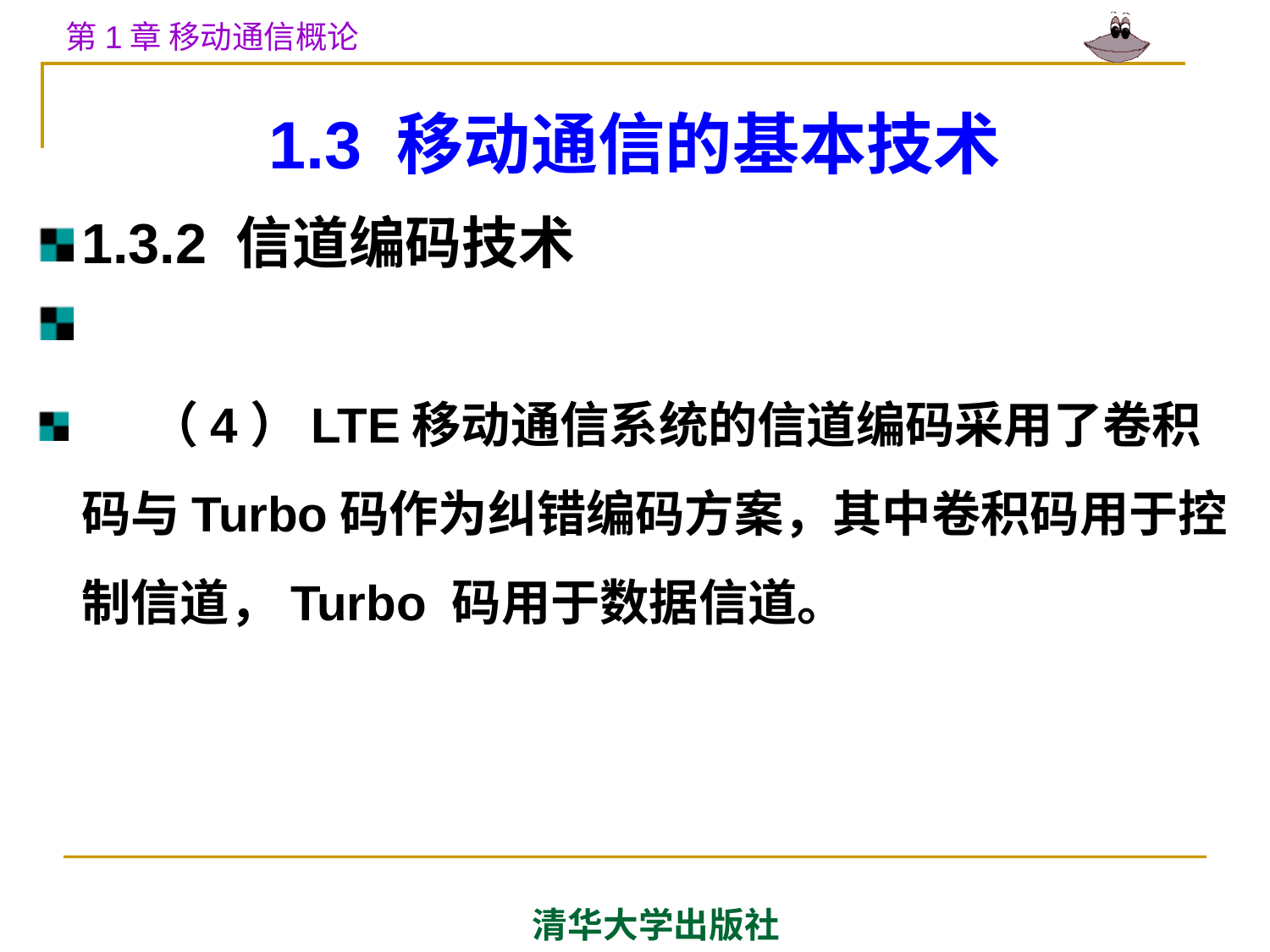

# 1.3 移动通信的基本技术
1.3.2 信道编码技术

     （4）LTE移动通信系统的信道编码采用了卷积码与Turbo码作为纠错编码方案，其中卷积码用于控制信道，Turbo 码用于数据信道。